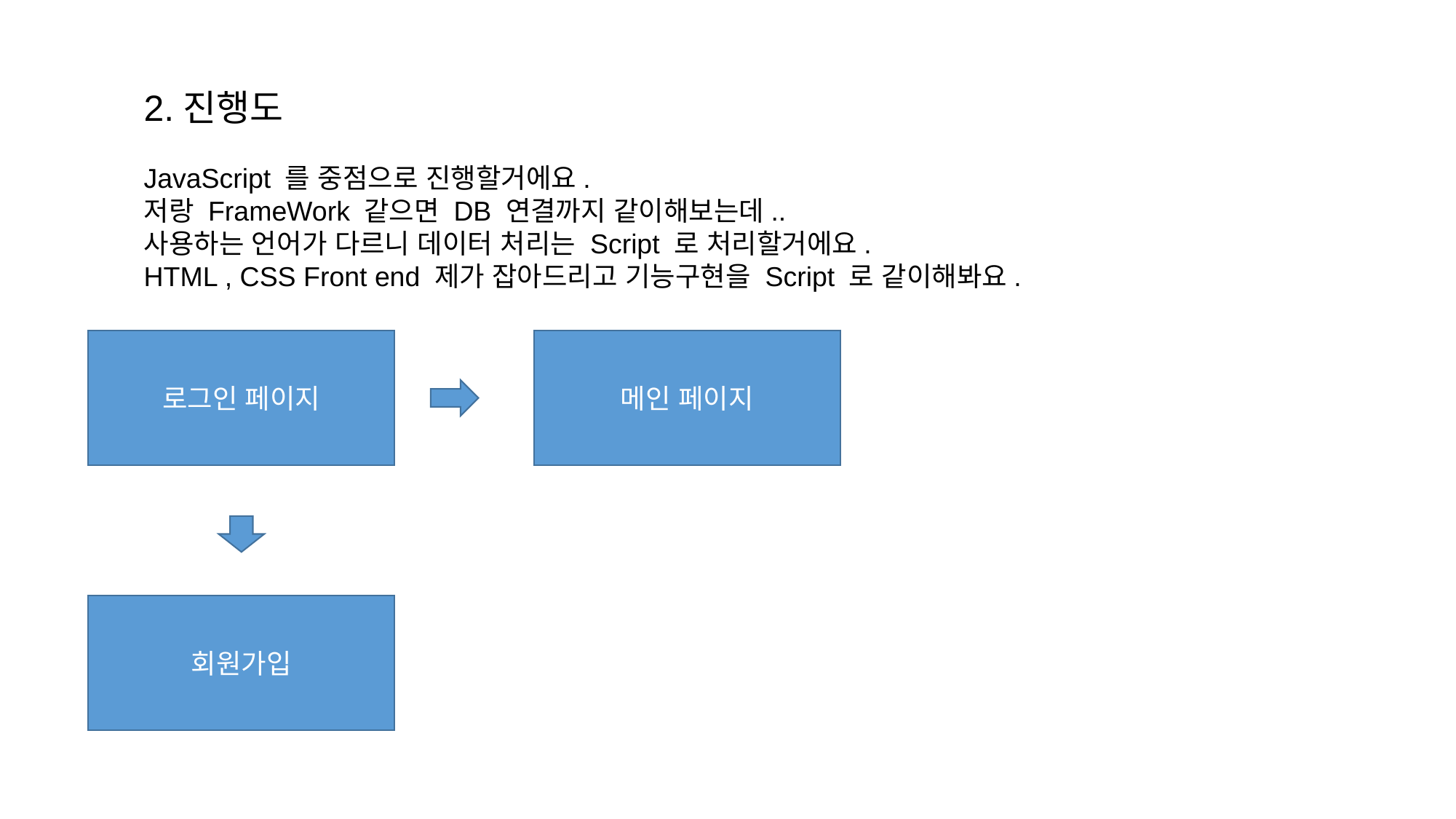

2.진행도

JavaScript 를 중점으로 진행할거에요.
저랑 FrameWork 같으면 DB 연결까지 같이해보는데..
사용하는 언어가 다르니 데이터 처리는 Script 로 처리할거에요.
HTML , CSS Front end 제가 잡아드리고 기능구현을 Script 로 같이해봐요.
로그인 페이지
메인 페이지

회원가입